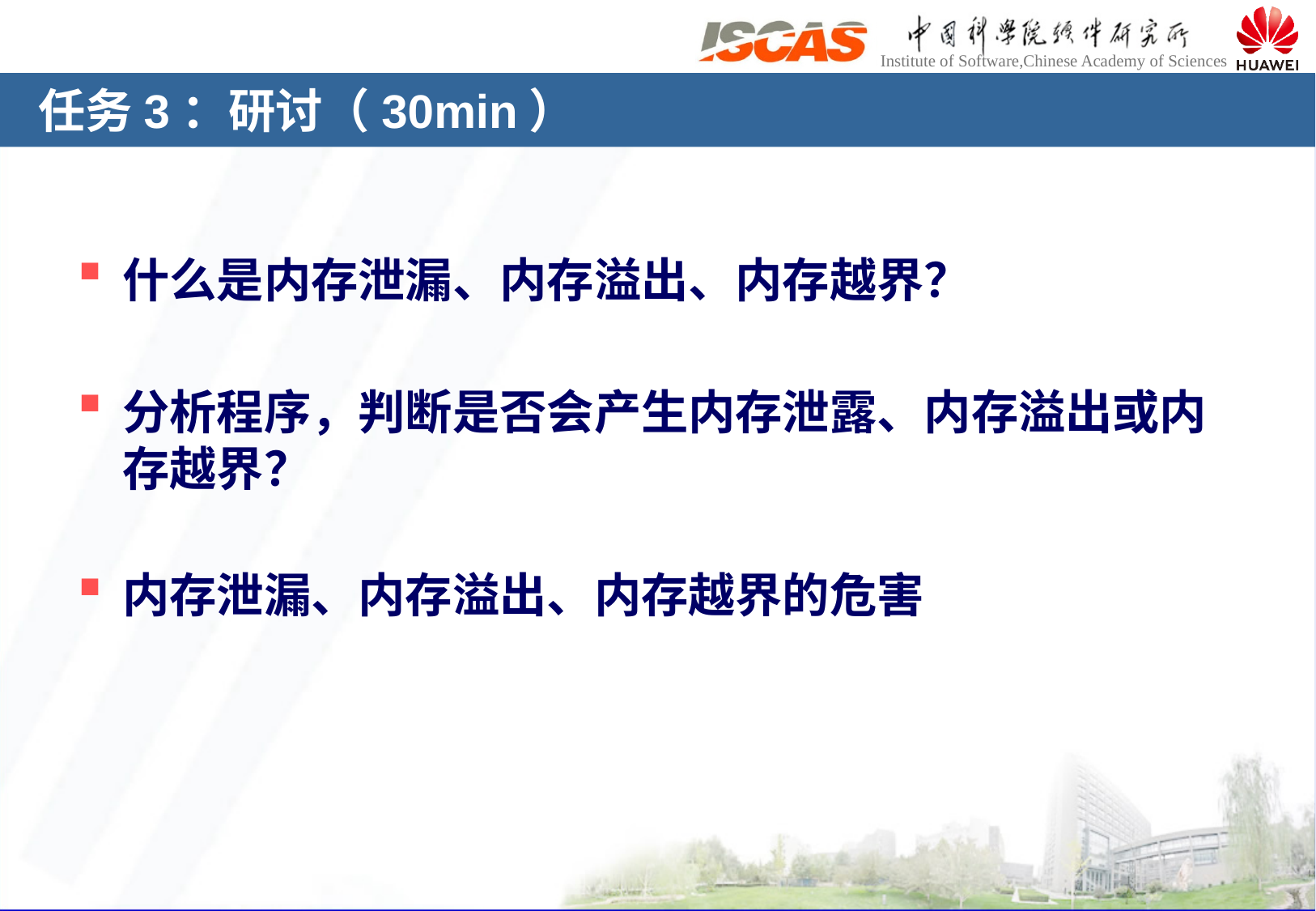

# 任务3：研讨（30min）

什么是内存泄漏、内存溢出、内存越界？

分析程序，判断是否会产生内存泄露、内存溢出或内存越界？

内存泄漏、内存溢出、内存越界的危害